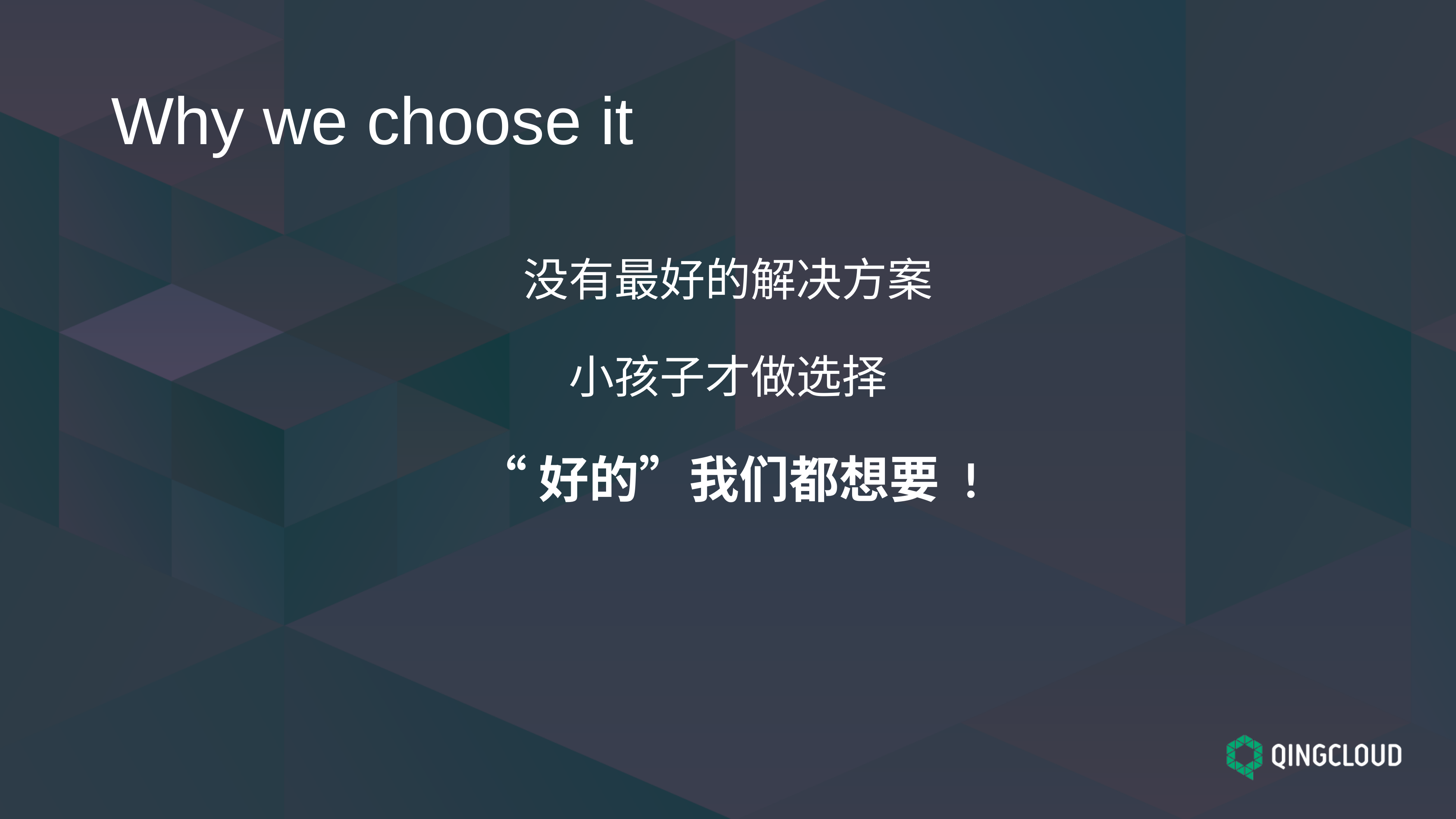

# Why we choose it
没有最好的解决方案
小孩子才做选择
“好的”我们都想要 !